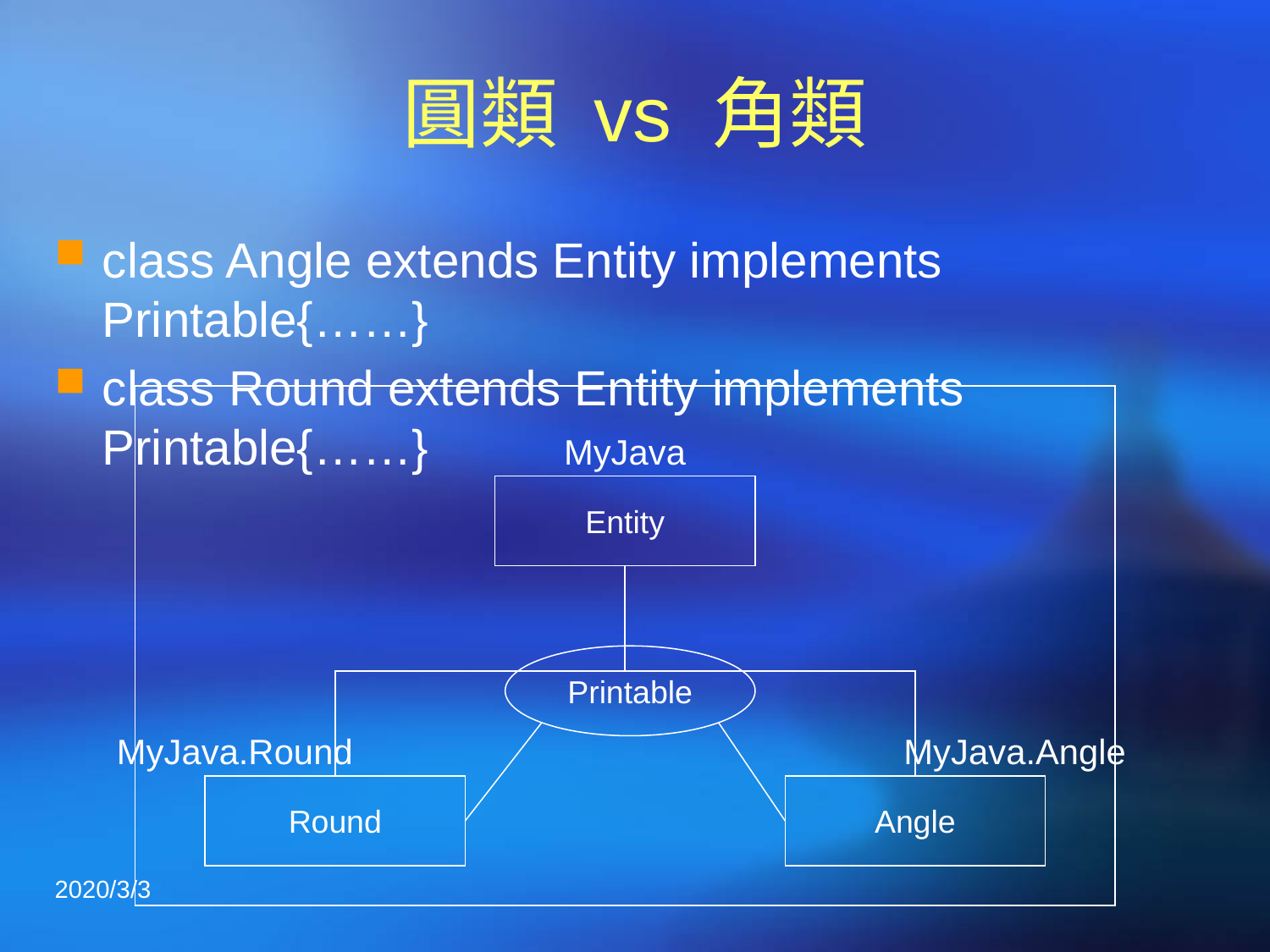

# 圓類 vs 角類
class Angle extends Entity implements Printable{……}
class Round extends Entity implements Printable{……}

MyJava
Entity
Printable
MyJava.Round
MyJava.Angle
Round
Angle
2020/3/3